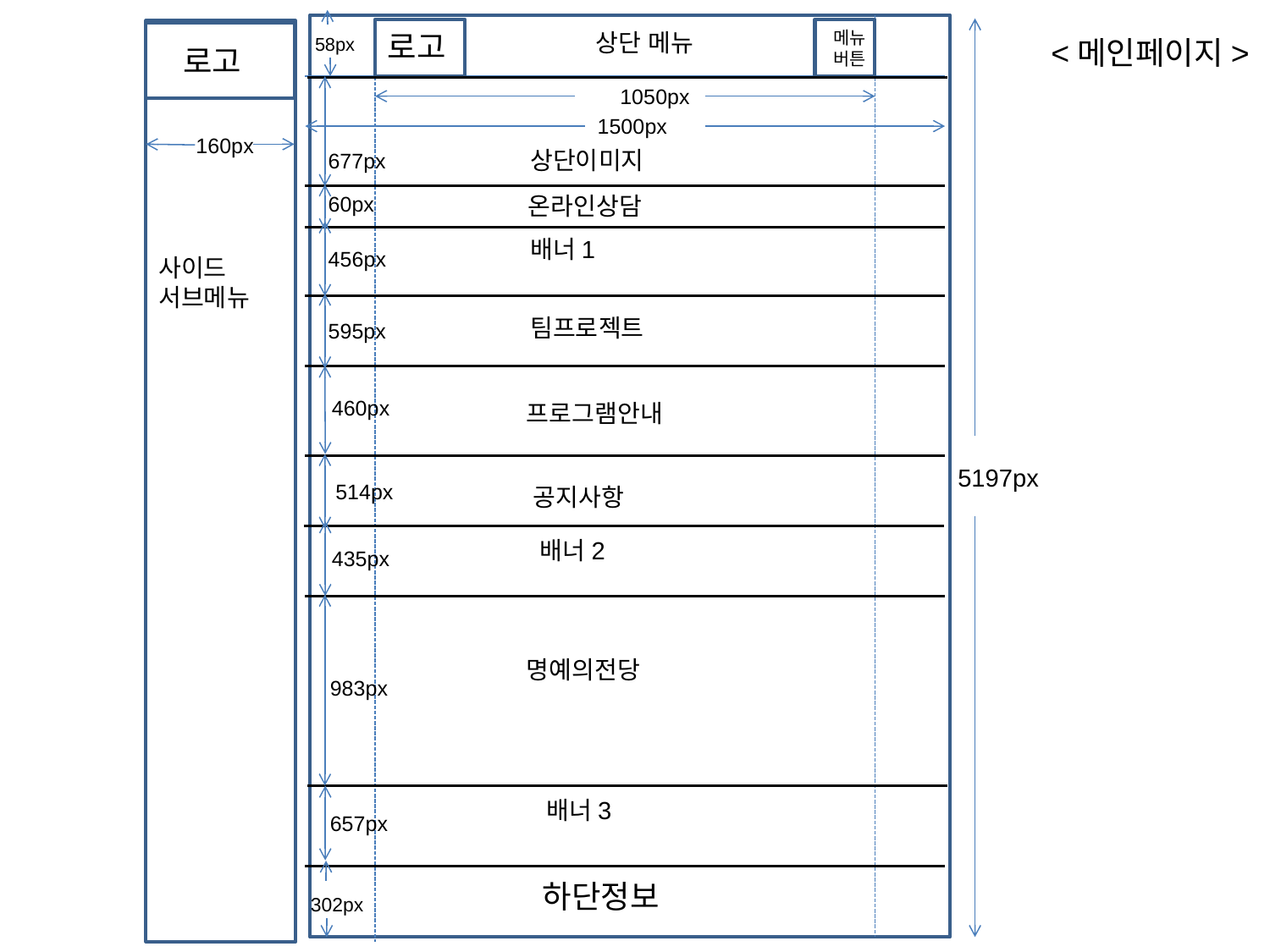

로고
상단 메뉴
메뉴버튼

58px
<메인페이지>
로고
1050px
1500px
160px
상단이미지
677px
온라인상담
60px
배너1
456px
사이드
서브메뉴
팀프로젝트
595px
460px
프로그램안내
5197px
514px
공지사항
배너2
435px
명예의전당
983px
배너3
657px
하단정보
302px